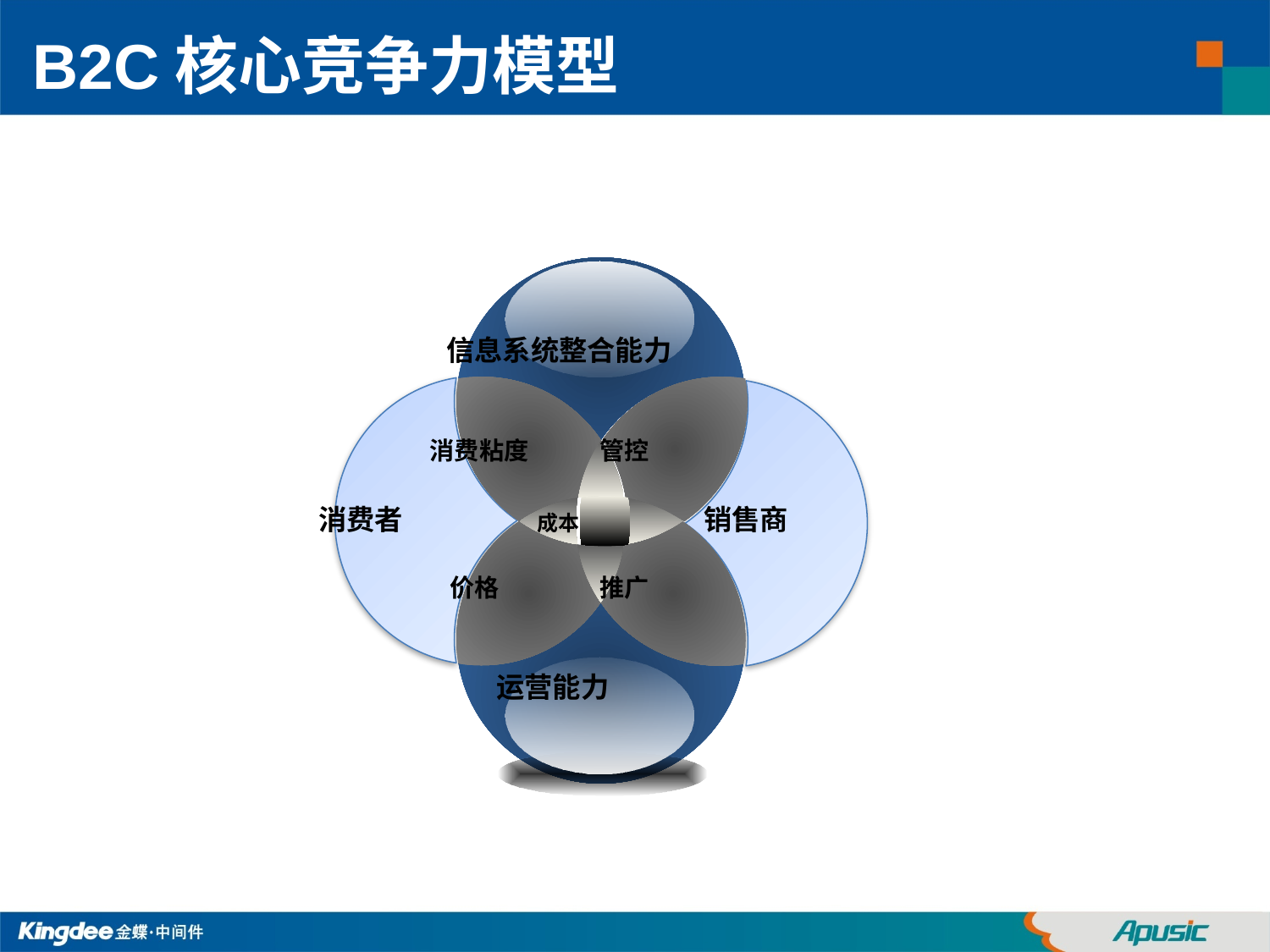

B2C核心竞争力模型

信息系统整合能力

消费粘度
管控

消费者

销售商

成本

价格
推广

运营能力